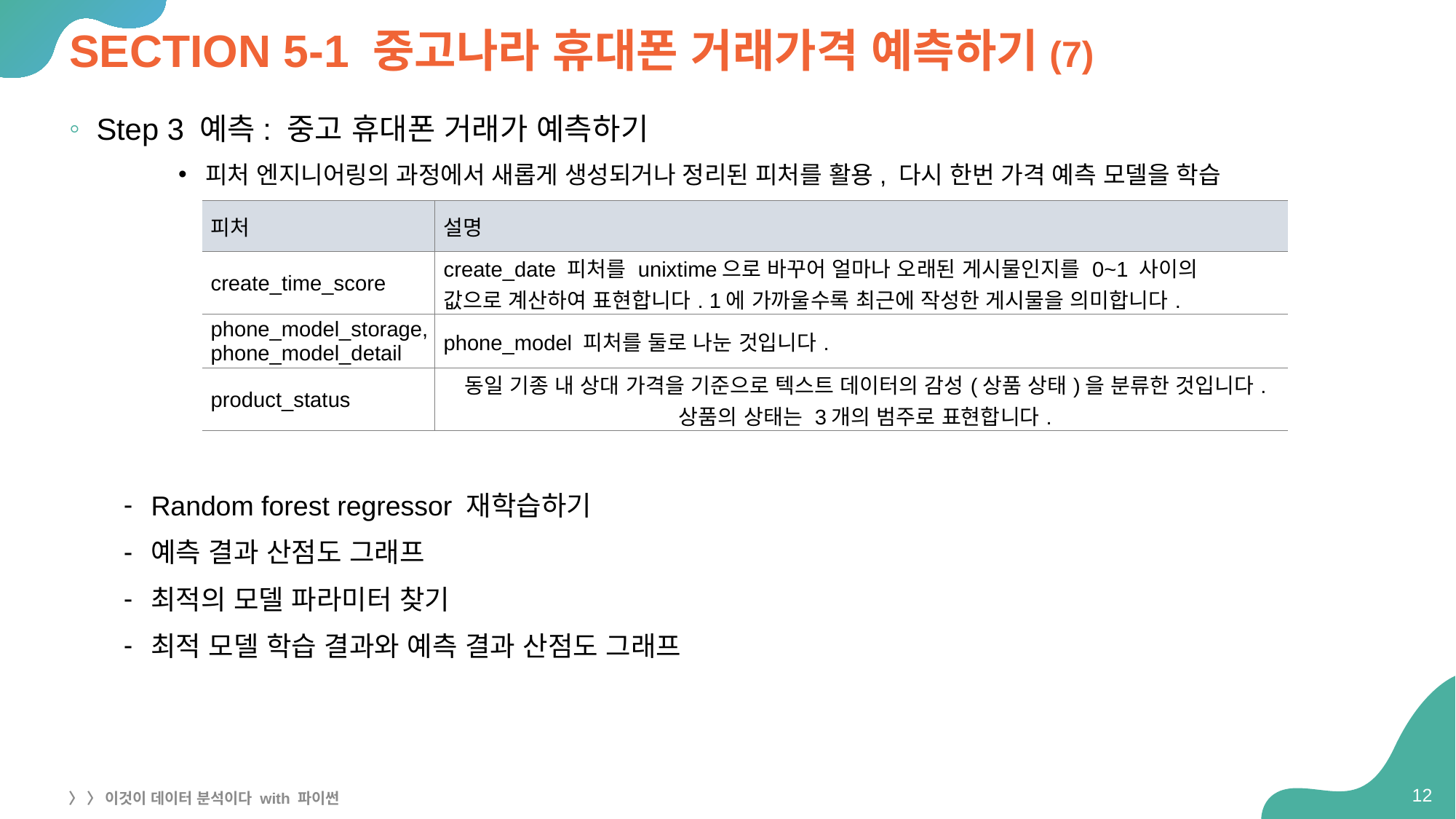

# SECTION 5-1 중고나라 휴대폰 거래가격 예측하기(7)
Step 3 예측: 중고 휴대폰 거래가 예측하기
피처 엔지니어링의 과정에서 새롭게 생성되거나 정리된 피처를 활용, 다시 한번 가격 예측 모델을 학습

Random forest regressor 재학습하기
예측 결과 산점도 그래프
최적의 모델 파라미터 찾기
최적 모델 학습 결과와 예측 결과 산점도 그래프
| 피처 | 설명 |
| --- | --- |
| create\_time\_score | create\_date 피처를 unixtime으로 바꾸어 얼마나 오래된 게시물인지를 0~1 사이의 값으로 계산하여 표현합니다. 1에 가까울수록 최근에 작성한 게시물을 의미합니다. |
| phone\_model\_storage, phone\_model\_detail | phone\_model 피처를 둘로 나눈 것입니다. |
| product\_status | 동일 기종 내 상대 가격을 기준으로 텍스트 데이터의 감성(상품 상태)을 분류한 것입니다. 상품의 상태는 3개의 범주로 표현합니다. |
12
〉 〉 이것이 데이터 분석이다 with 파이썬